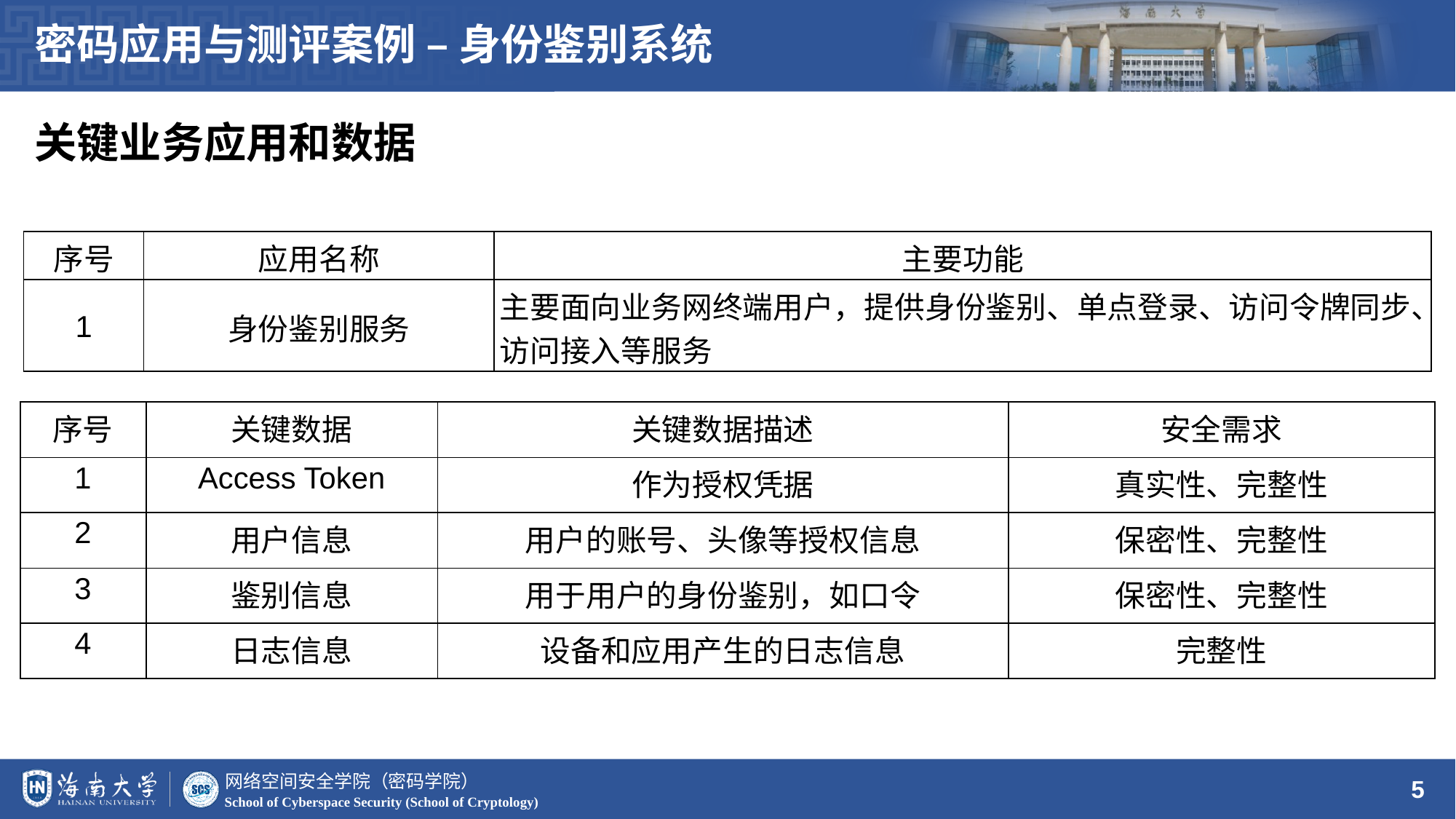

密码应用与测评案例 – 身份鉴别系统
关键业务应用和数据
| 序号 | 应用名称 | 主要功能 |
| --- | --- | --- |
| 1 | 身份鉴别服务 | 主要面向业务网终端用户，提供身份鉴别、单点登录、访问令牌同步、访问接入等服务 |
| 序号 | 关键数据 | 关键数据描述 | 安全需求 |
| --- | --- | --- | --- |
| 1 | Access Token | 作为授权凭据 | 真实性、完整性 |
| 2 | 用户信息 | 用户的账号、头像等授权信息 | 保密性、完整性 |
| 3 | 鉴别信息 | 用于用户的身份鉴别，如口令 | 保密性、完整性 |
| 4 | 日志信息 | 设备和应用产生的日志信息 | 完整性 |
5